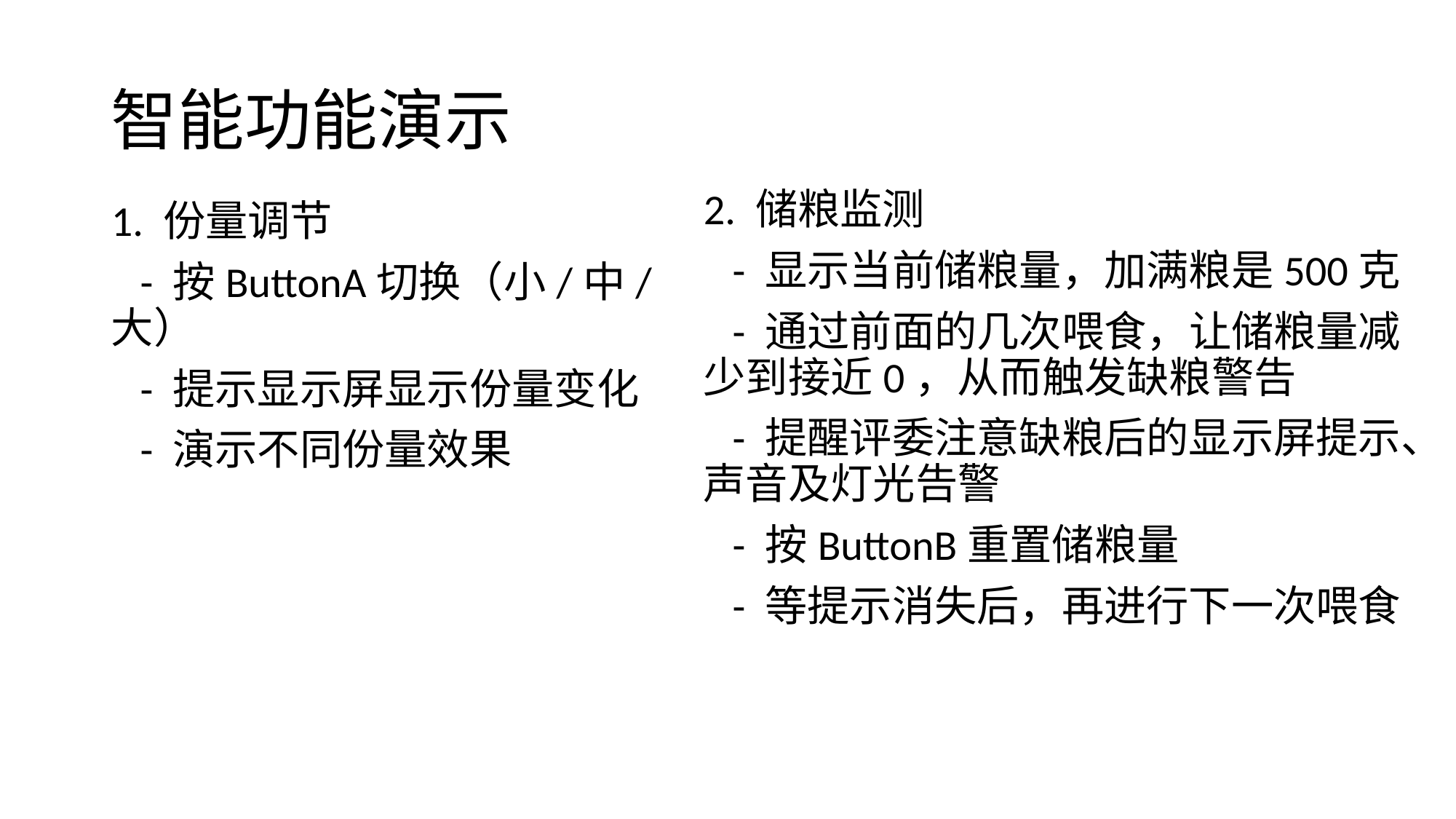

# 智能功能演示
2. 储粮监测
   - 显示当前储粮量，加满粮是500克
   - 通过前面的几次喂食，让储粮量减少到接近0，从而触发缺粮警告
   - 提醒评委注意缺粮后的显示屏提示、声音及灯光告警
   - 按ButtonB重置储粮量
   - 等提示消失后，再进行下一次喂食
1. 份量调节
   - 按ButtonA切换（小/中/大）
   - 提示显示屏显示份量变化
   - 演示不同份量效果